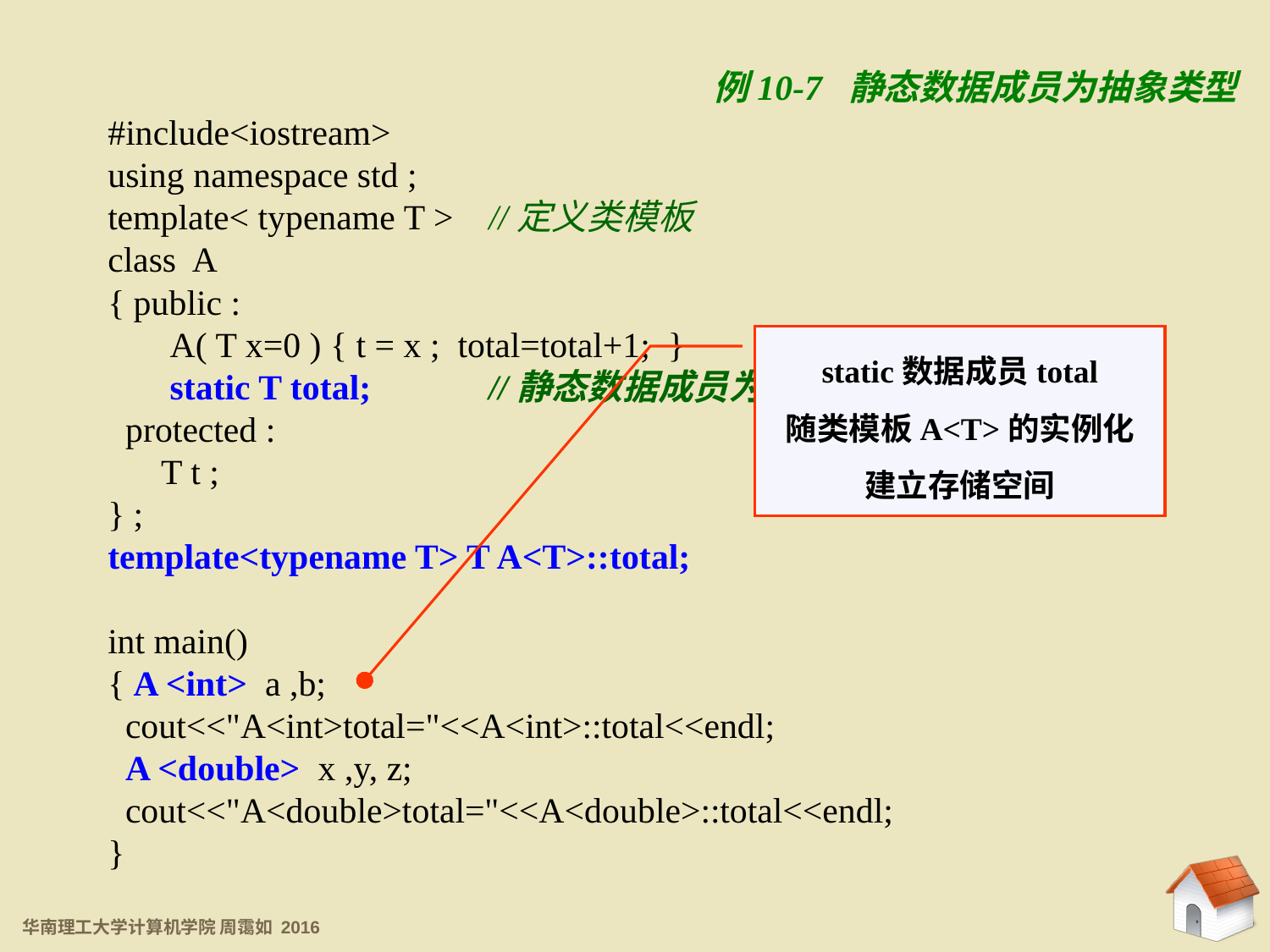

例10-7  静态数据成员为抽象类型

#include<iostream>
using namespace std ;
template< typename T >	//定义类模板
class  A
{ public :
       A( T x=0 ) { t = x ;  total=total+1;  }
       static T total;  	//静态数据成员为抽象类型T
  protected :
      T t ;
} ;
template<typename T> T A<T>::total;

int main()
{ A <int>  a ,b;
  cout<<"A<int>total="<<A<int>::total<<endl;
  A <double>  x ,y, z;
  cout<<"A<double>total="<<A<double>::total<<endl;
}
static数据成员total
随类模板A<T>的实例化
建立存储空间